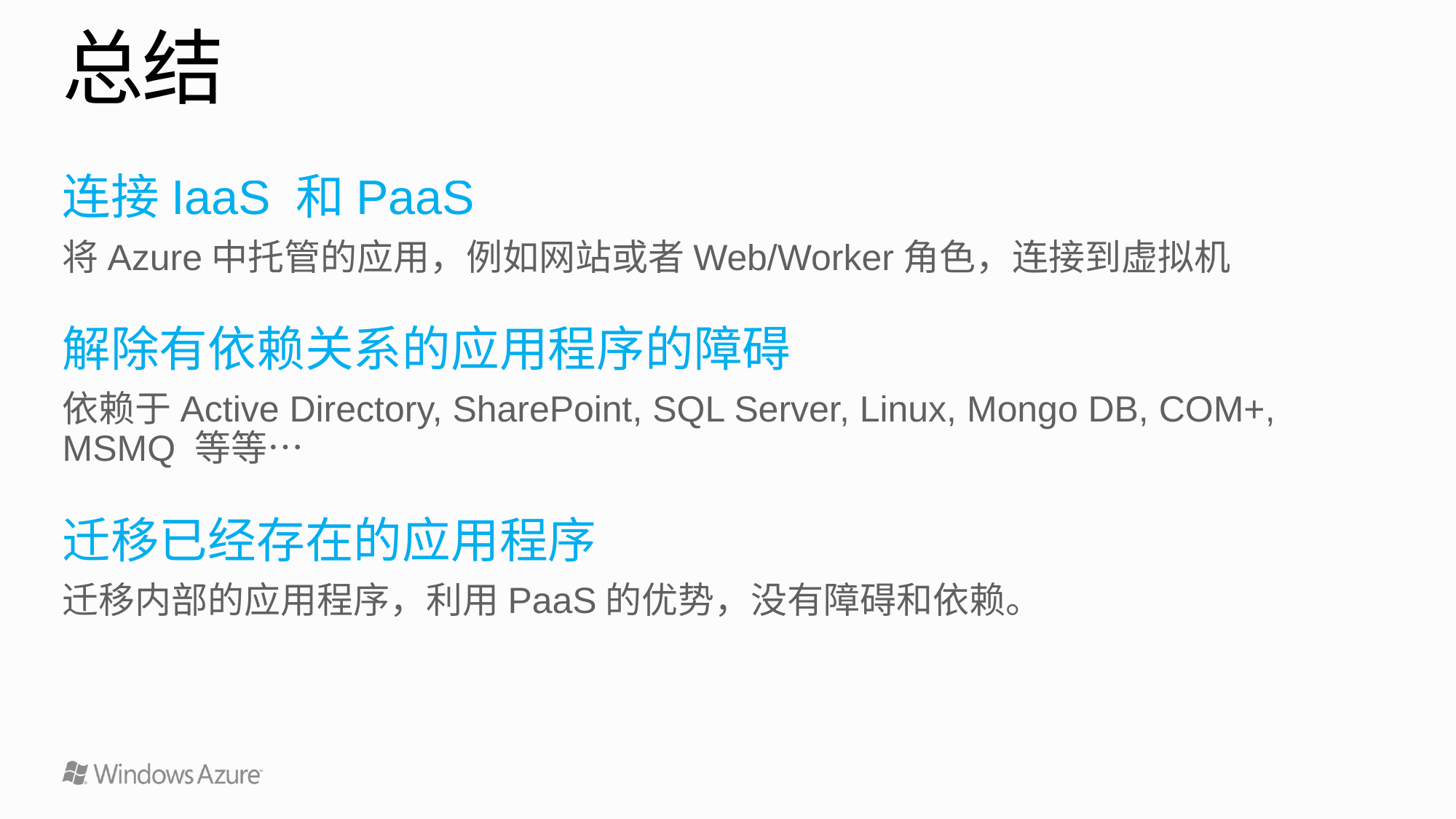

# 总结
连接IaaS 和PaaS
将Azure中托管的应用，例如网站或者Web/Worker角色，连接到虚拟机

解除有依赖关系的应用程序的障碍
依赖于Active Directory, SharePoint, SQL Server, Linux, Mongo DB, COM+, MSMQ 等等…

迁移已经存在的应用程序
迁移内部的应用程序，利用PaaS的优势，没有障碍和依赖。